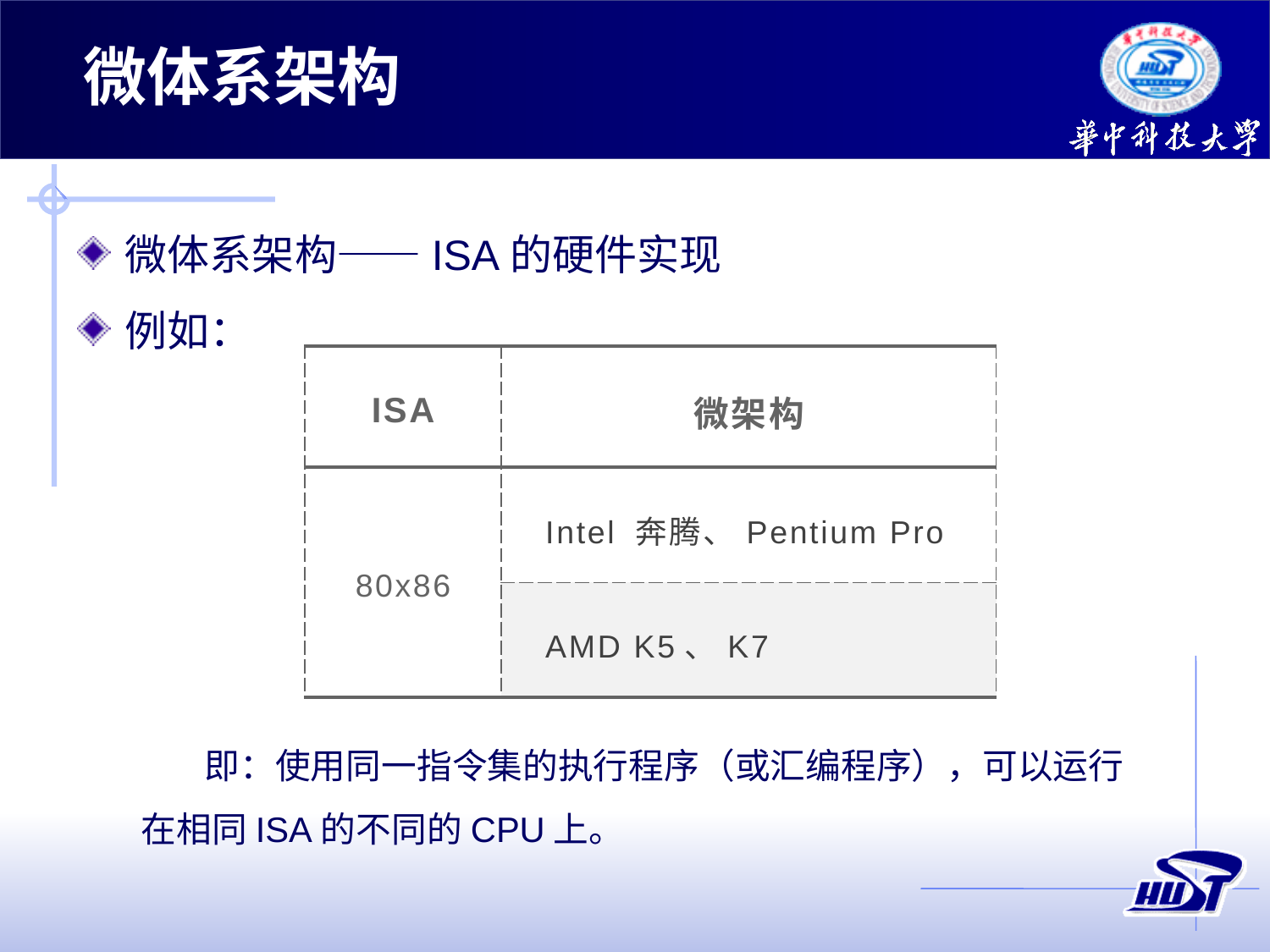

# 微体系架构
微体系架构——ISA的硬件实现
例如：

| ISA | 微架构 |
| --- | --- |
| 80x86 | Intel 奔腾、Pentium Pro |
|  | AMD K5、K7 |
即：使用同一指令集的执行程序（或汇编程序），可以运行在相同ISA的不同的CPU上。